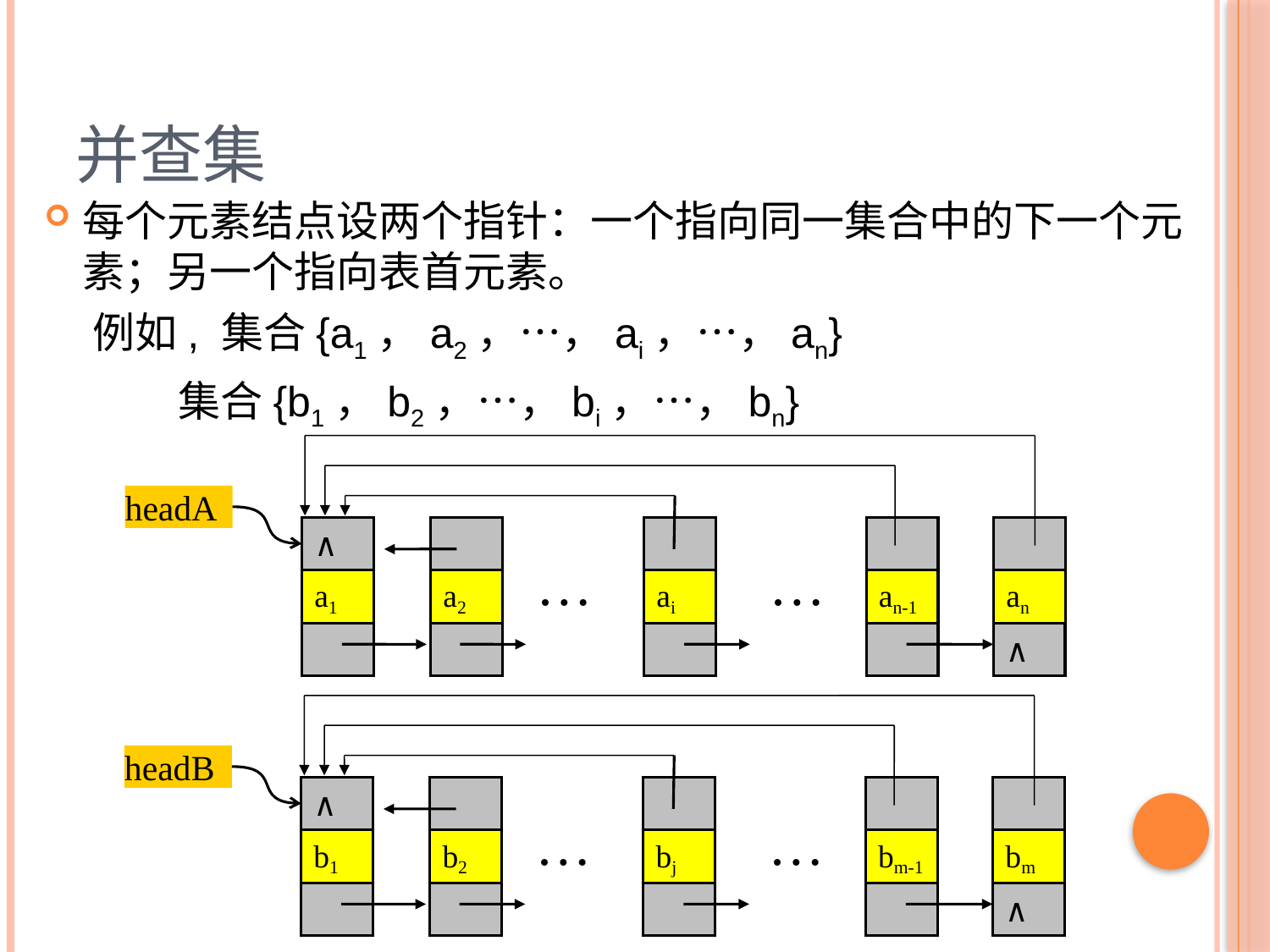

# 并查集
每个元素结点设两个指针：一个指向同一集合中的下一个元素；另一个指向表首元素。
    例如, 集合{a1，a2，…，ai，…，an}
             集合{b1，b2，…，bi，…，bn}

headA

∧

…
…
a1
a2
ai
an-1
an

∧

headB

∧

…
…
b1
b2
bj
bm-1
bm

∧